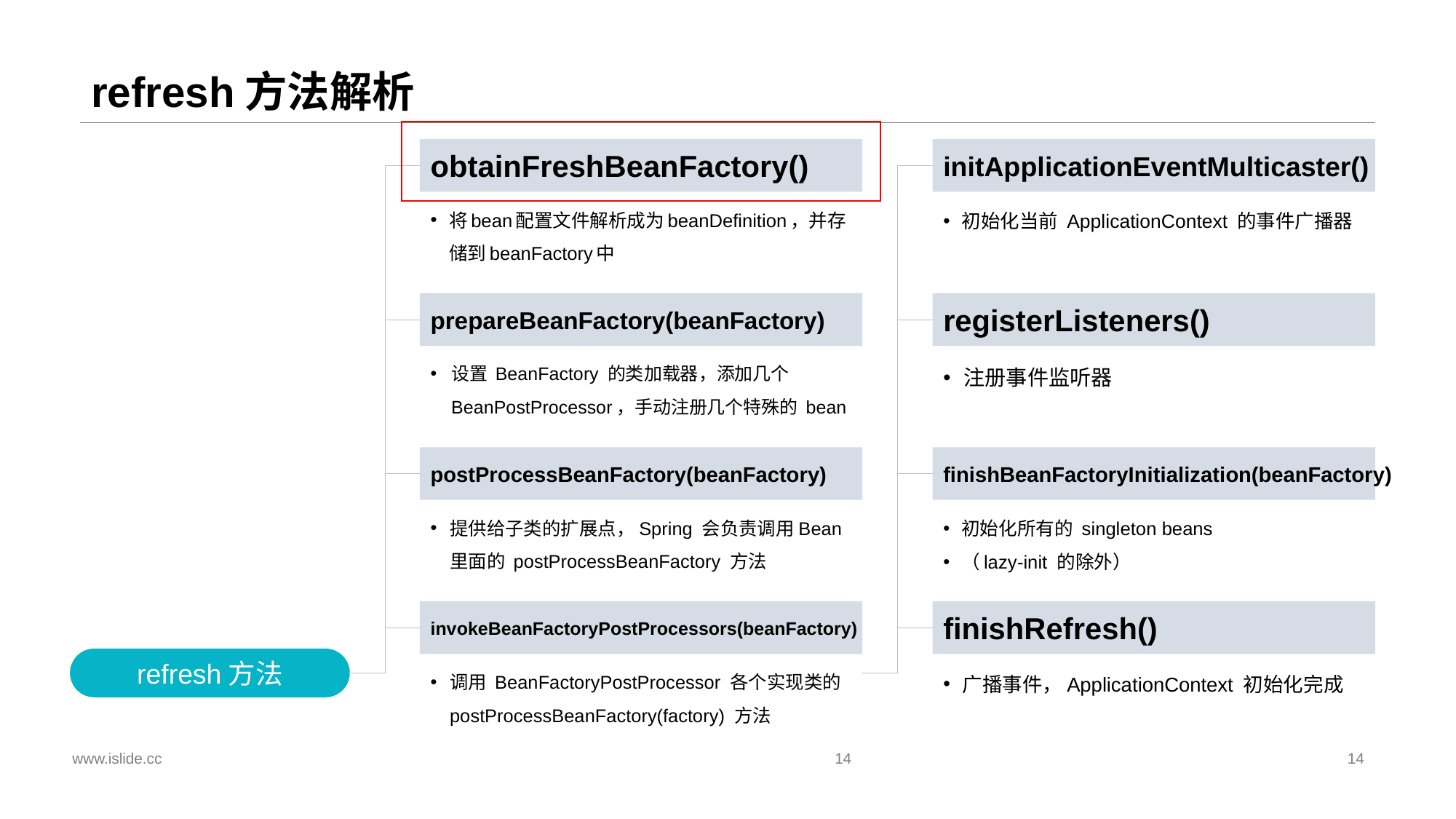

# refresh方法解析

obtainFreshBeanFactory()
initApplicationEventMulticaster()
将bean配置文件解析成为beanDefinition，并存储到beanFactory中
初始化当前 ApplicationContext 的事件广播器
prepareBeanFactory(beanFactory)
registerListeners()
设置 BeanFactory 的类加载器，添加几个 BeanPostProcessor，手动注册几个特殊的 bean
注册事件监听器
postProcessBeanFactory(beanFactory)
finishBeanFactoryInitialization(beanFactory)
提供给子类的扩展点，Spring 会负责调用Bean里面的 postProcessBeanFactory 方法
初始化所有的 singleton beans
（lazy-init 的除外）
invokeBeanFactoryPostProcessors(beanFactory)
finishRefresh()
refresh方法
调用 BeanFactoryPostProcessor 各个实现类的 postProcessBeanFactory(factory) 方法
广播事件，ApplicationContext 初始化完成
www.islide.cc
14
14